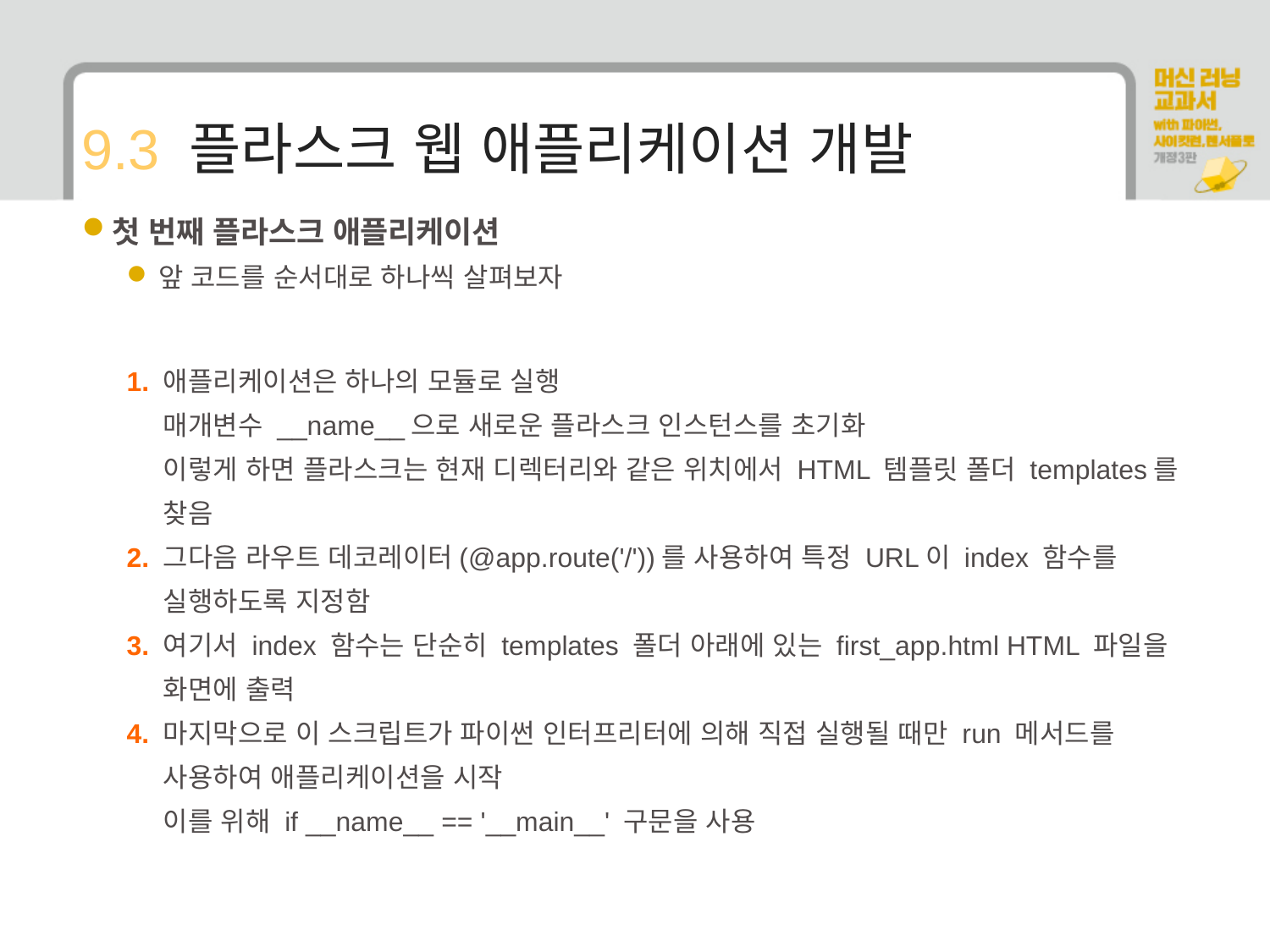

# 9.3 플라스크 웹 애플리케이션 개발
첫 번째 플라스크 애플리케이션
앞 코드를 순서대로 하나씩 살펴보자

1. 애플리케이션은 하나의 모듈로 실행
    매개변수 __name__으로 새로운 플라스크 인스턴스를 초기화
    이렇게 하면 플라스크는 현재 디렉터리와 같은 위치에서 HTML 템플릿 폴더 templates를
    찾음
2. 그다음 라우트 데코레이터(@app.route('/'))를 사용하여 특정 URL이 index 함수를
    실행하도록 지정함
3. 여기서 index 함수는 단순히 templates 폴더 아래에 있는 first_app.html HTML 파일을
    화면에 출력
4. 마지막으로 이 스크립트가 파이썬 인터프리터에 의해 직접 실행될 때만 run 메서드를
    사용하여 애플리케이션을 시작
    이를 위해 if __name__ == '__main__' 구문을 사용